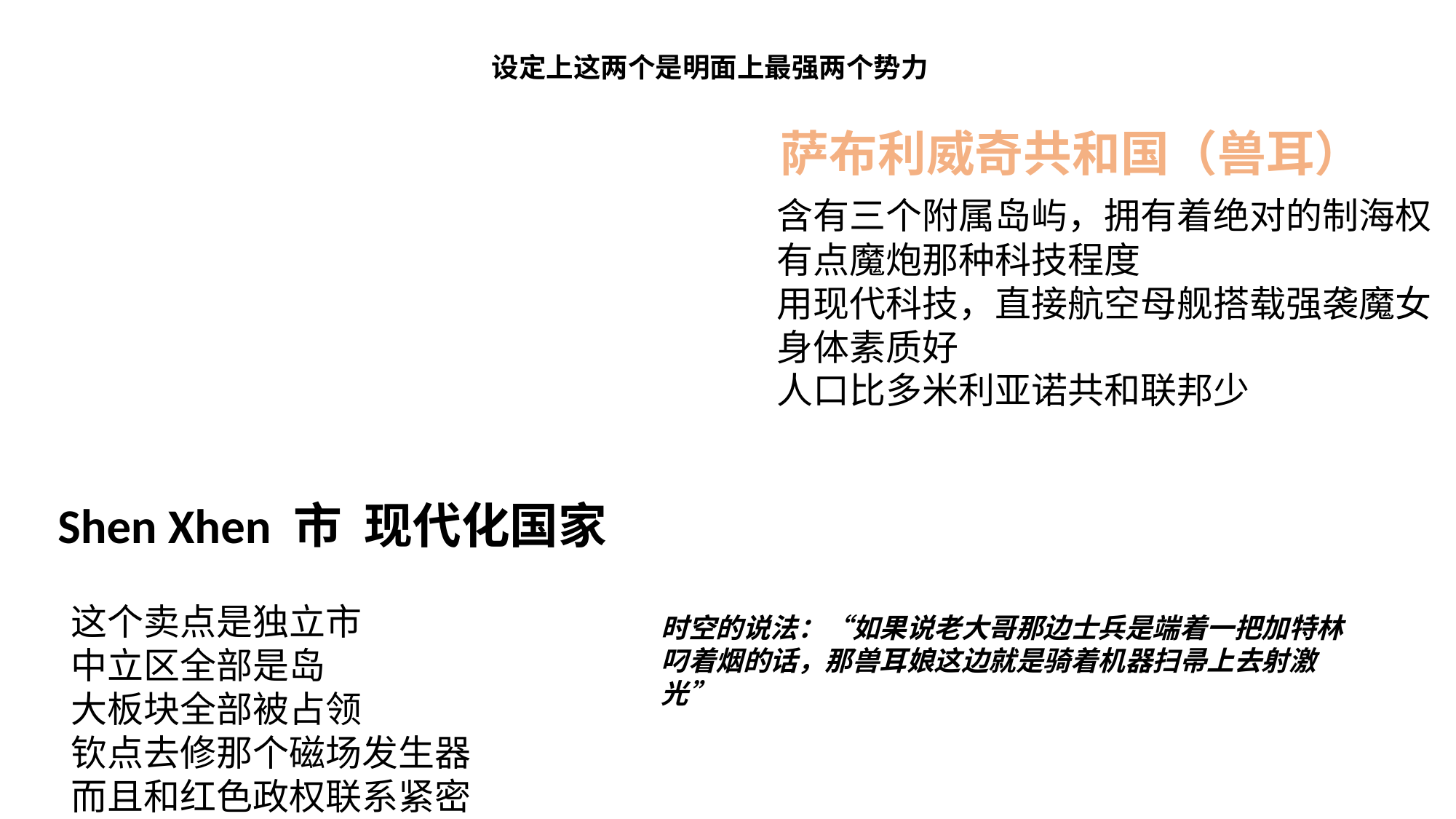

设定上这两个是明面上最强两个势力
萨布利威奇共和国（兽耳）
含有三个附属岛屿，拥有着绝对的制海权
有点魔炮那种科技程度
用现代科技，直接航空母舰搭载强袭魔女
身体素质好
人口比多米利亚诺共和联邦少
Shen Xhen 市  现代化国家
这个卖点是独立市
中立区全部是岛
大板块全部被占领
钦点去修那个磁场发生器
而且和红色政权联系紧密
时空的说法：“如果说老大哥那边士兵是端着一把加特林叼着烟的话，那兽耳娘这边就是骑着机器扫帚上去射激光”